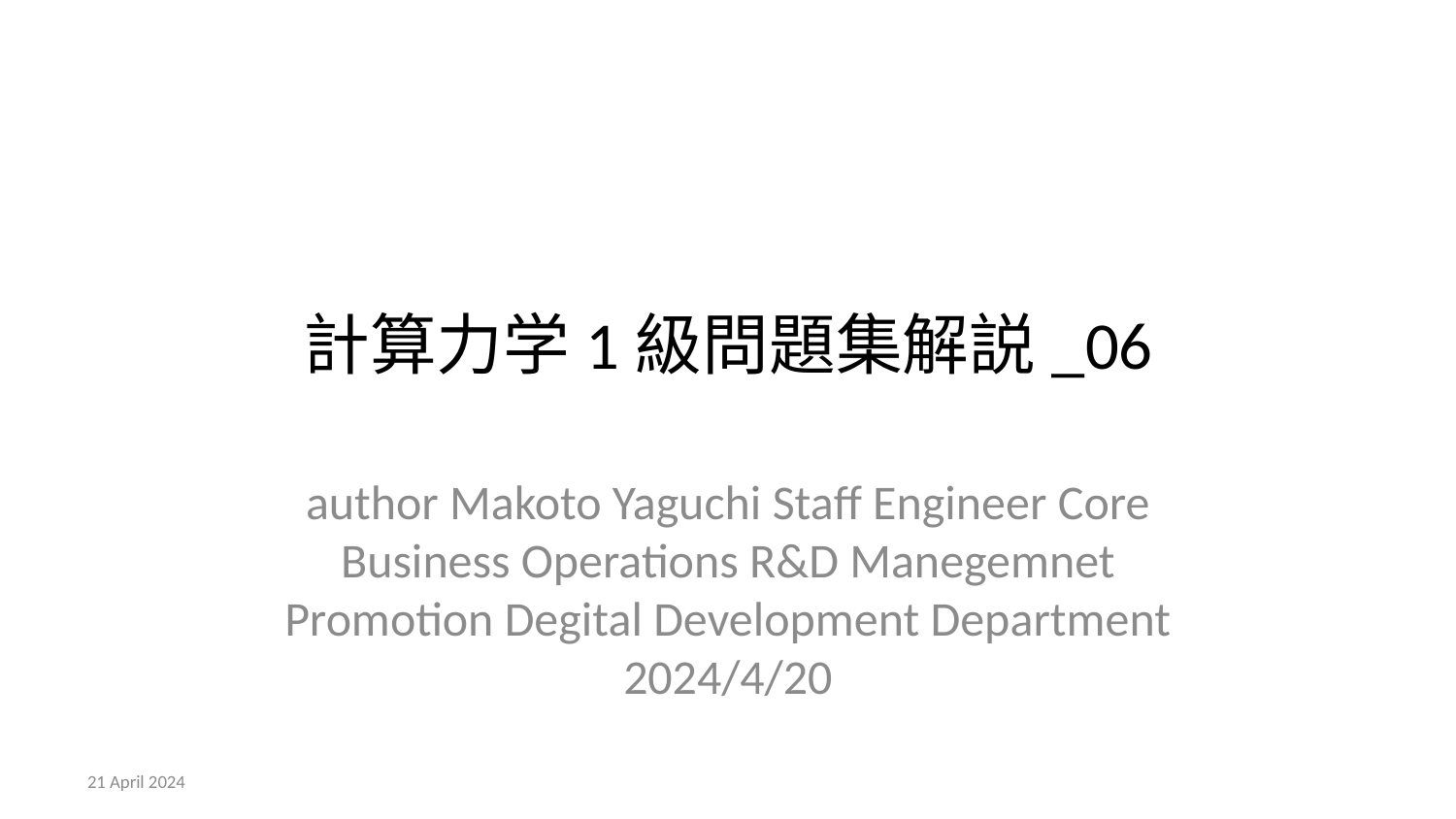

# 計算力学1級問題集解説_06
author Makoto Yaguchi Staff Engineer Core Business Operations R&D Manegemnet Promotion Degital Development Department 2024/4/20
21 April 2024